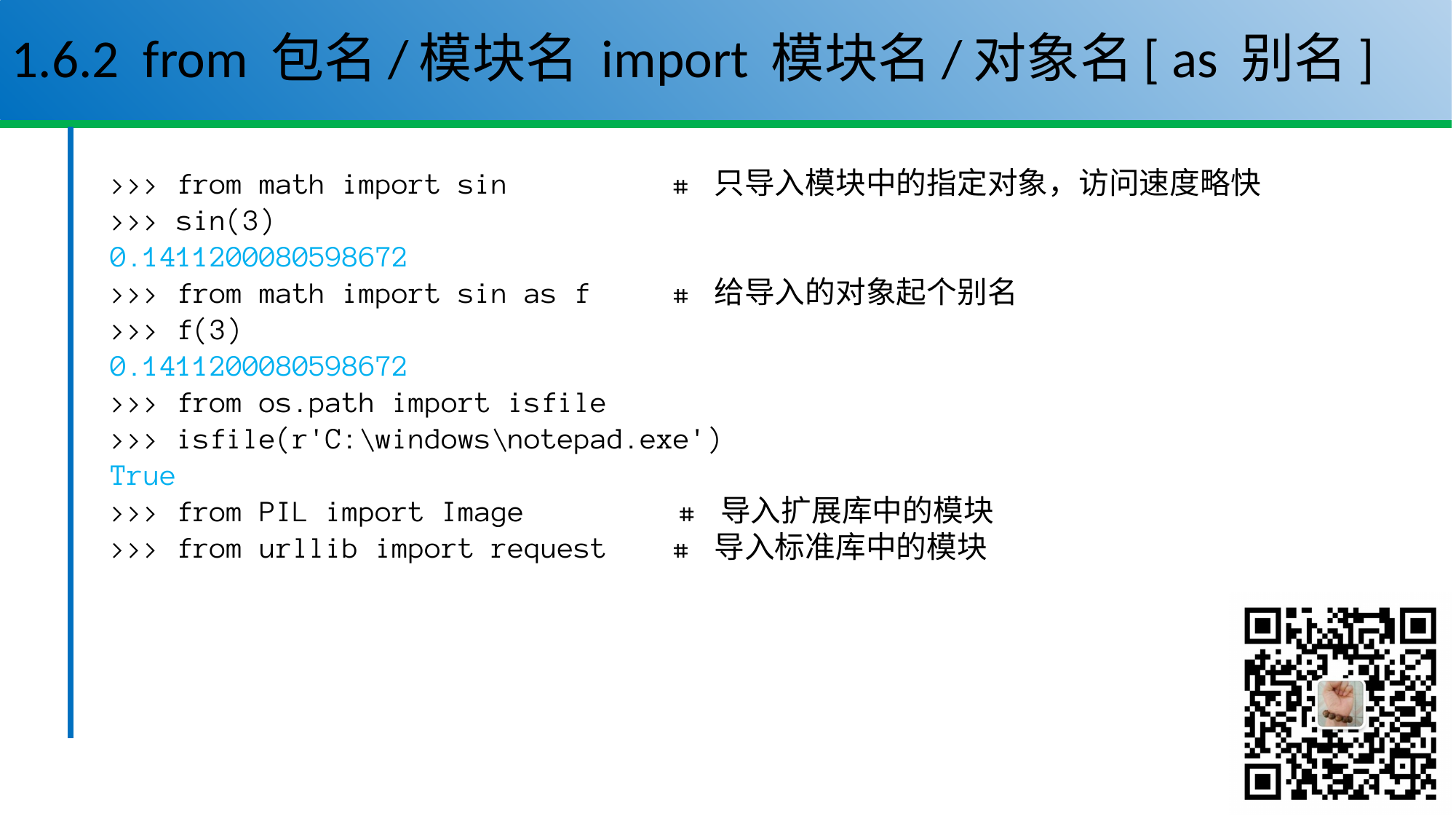

# 1.6.2  from 包名/模块名 import 模块名/对象名[ as 别名]
>>> from math import sin          # 只导入模块中的指定对象，访问速度略快
>>> sin(3)
0.1411200080598672
>>> from math import sin as f     # 给导入的对象起个别名
>>> f(3)
0.1411200080598672
>>> from os.path import isfile
>>> isfile(r'C:\windows\notepad.exe')
True
>>> from PIL import Image	        # 导入扩展库中的模块
>>> from urllib import request    # 导入标准库中的模块
24